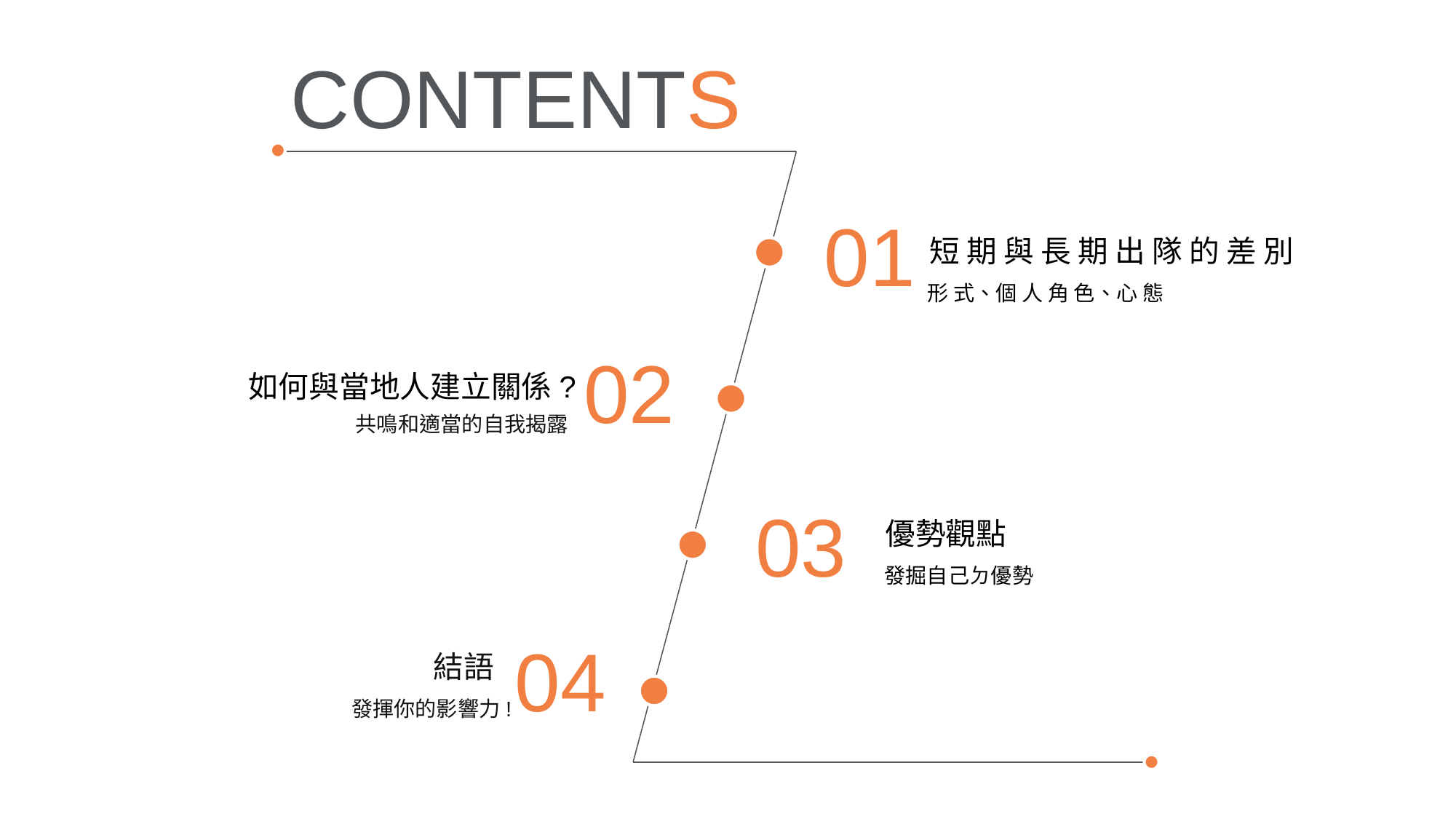

CONTENTS

01
短 期 與 長 期 出 隊 的 差 別

形 式、個 人 角 色、心 態
02
如何與當地人建立關係?

共鳴和適當的自我揭露
03
優勢觀點

發掘自己ㄉ優勢
04
結語

發揮你的影響力!